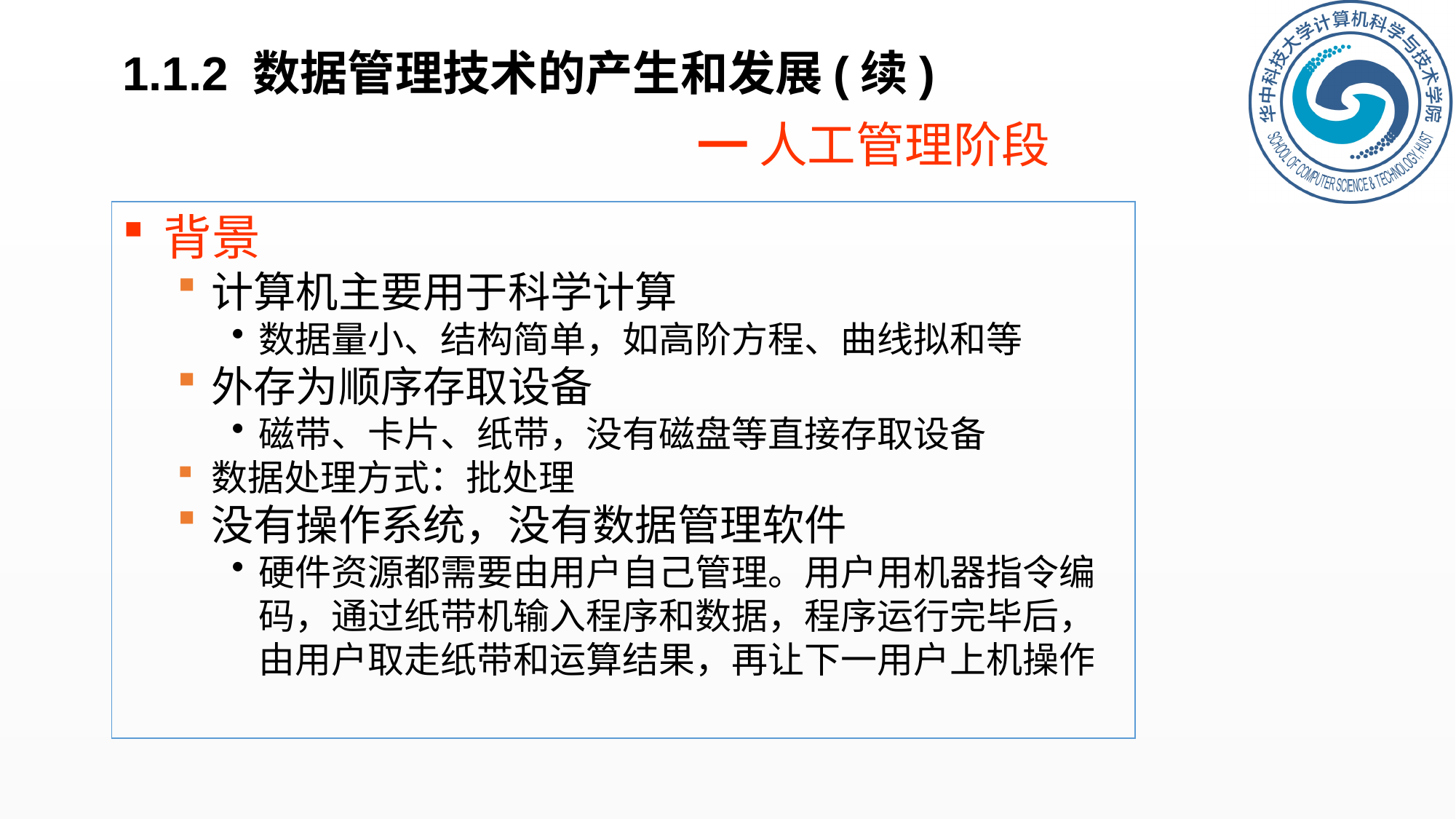

1.1.2 数据管理技术的产生和发展(续)
━人工管理阶段
背景
计算机主要用于科学计算
数据量小、结构简单，如高阶方程、曲线拟和等
外存为顺序存取设备
磁带、卡片、纸带，没有磁盘等直接存取设备
数据处理方式：批处理
没有操作系统，没有数据管理软件
硬件资源都需要由用户自己管理。用户用机器指令编码，通过纸带机输入程序和数据，程序运行完毕后，由用户取走纸带和运算结果，再让下一用户上机操作